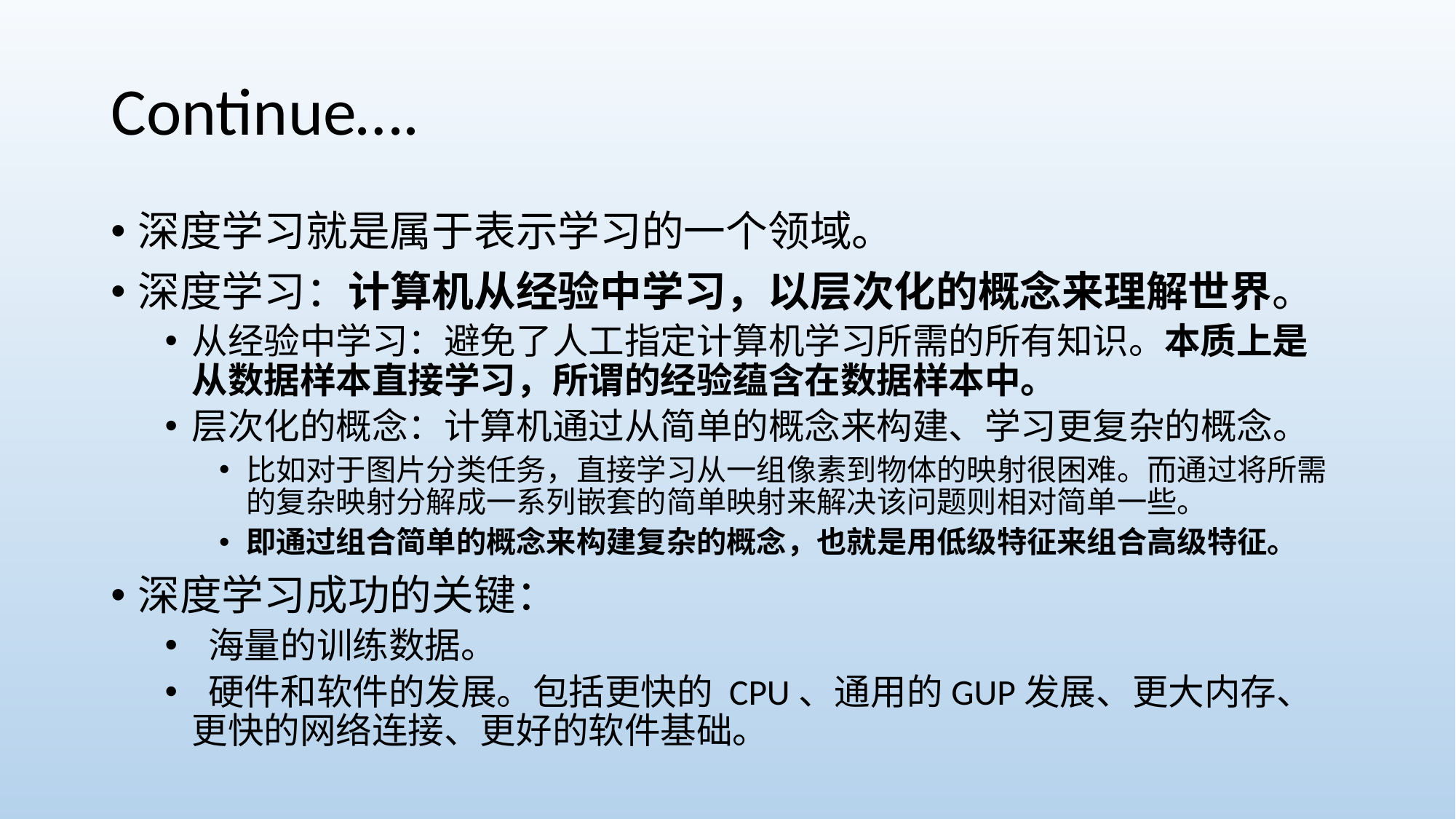

# Continue….
深度学习就是属于表示学习的一个领域。
深度学习：计算机从经验中学习，以层次化的概念来理解世界。
从经验中学习：避免了人工指定计算机学习所需的所有知识。本质上是从数据样本直接学习，所谓的经验蕴含在数据样本中。
层次化的概念：计算机通过从简单的概念来构建、学习更复杂的概念。
比如对于图片分类任务，直接学习从一组像素到物体的映射很困难。而通过将所需的复杂映射分解成一系列嵌套的简单映射来解决该问题则相对简单一些。
即通过组合简单的概念来构建复杂的概念，也就是用低级特征来组合高级特征。
深度学习成功的关键：
 海量的训练数据。
 硬件和软件的发展。包括更快的 CPU、通用的GUP发展、更大内存、更快的网络连接、更好的软件基础。